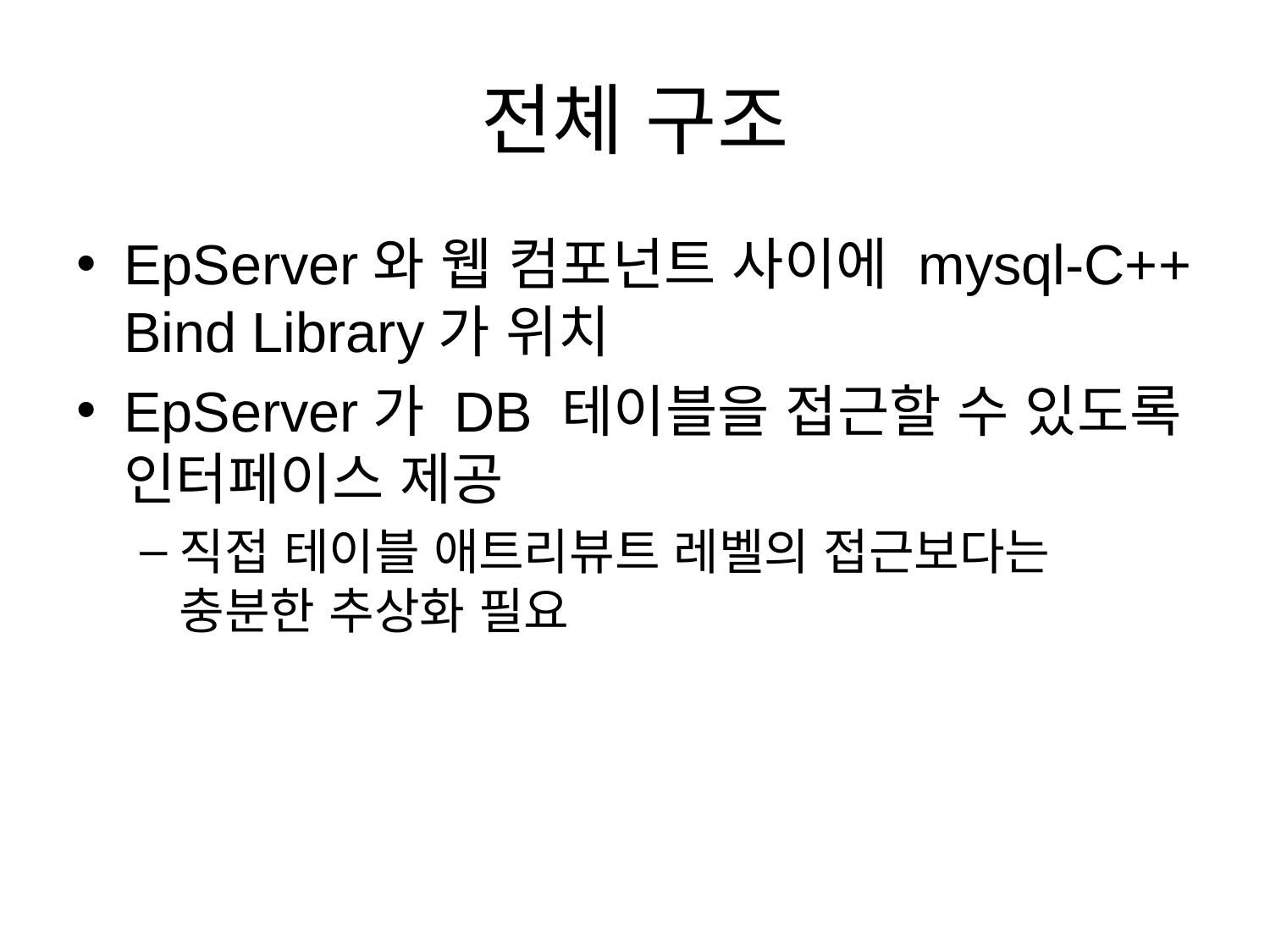

# 전체 구조
EpServer와 웹 컴포넌트 사이에 mysql-C++ Bind Library가 위치
EpServer가 DB 테이블을 접근할 수 있도록 인터페이스 제공
직접 테이블 애트리뷰트 레벨의 접근보다는 충분한 추상화 필요